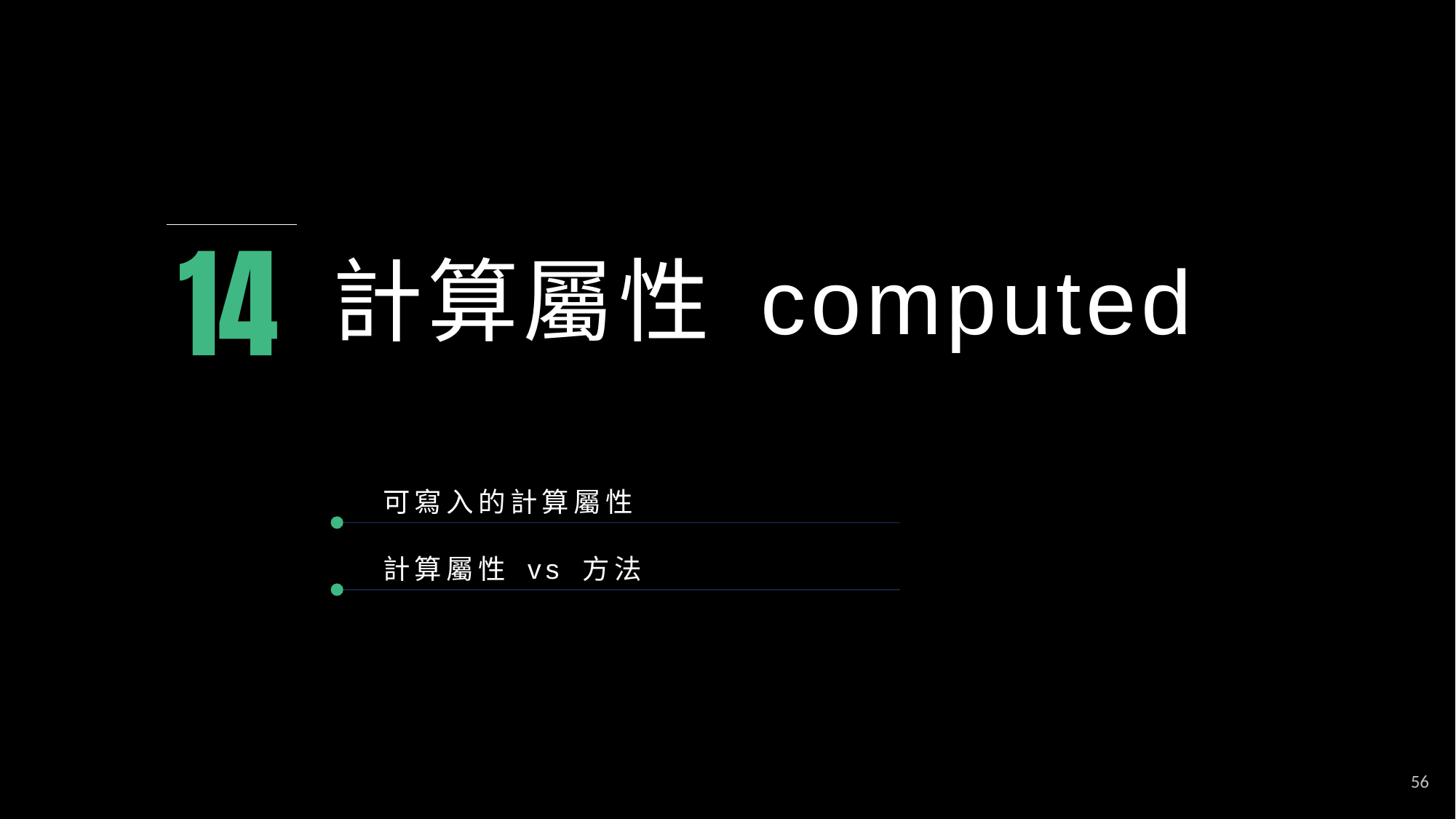

14
計算屬性 computed
可寫入的計算屬性

計算屬性 vs 方法

56